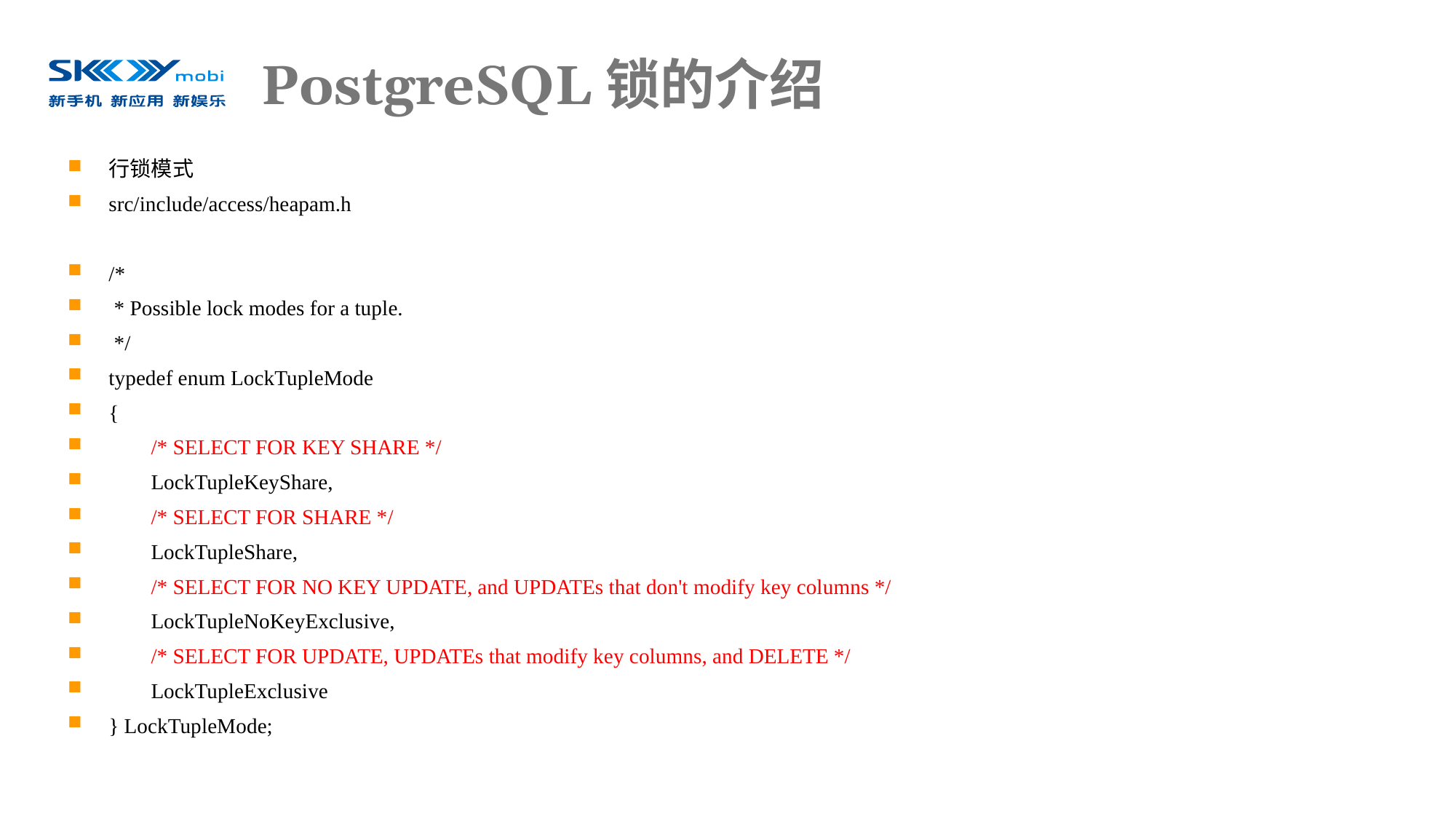

# PostgreSQL锁的介绍
行锁模式
src/include/access/heapam.h

/*
 * Possible lock modes for a tuple.
 */
typedef enum LockTupleMode
{
        /* SELECT FOR KEY SHARE */
        LockTupleKeyShare,
        /* SELECT FOR SHARE */
        LockTupleShare,
        /* SELECT FOR NO KEY UPDATE, and UPDATEs that don't modify key columns */
        LockTupleNoKeyExclusive,
        /* SELECT FOR UPDATE, UPDATEs that modify key columns, and DELETE */
        LockTupleExclusive
} LockTupleMode;